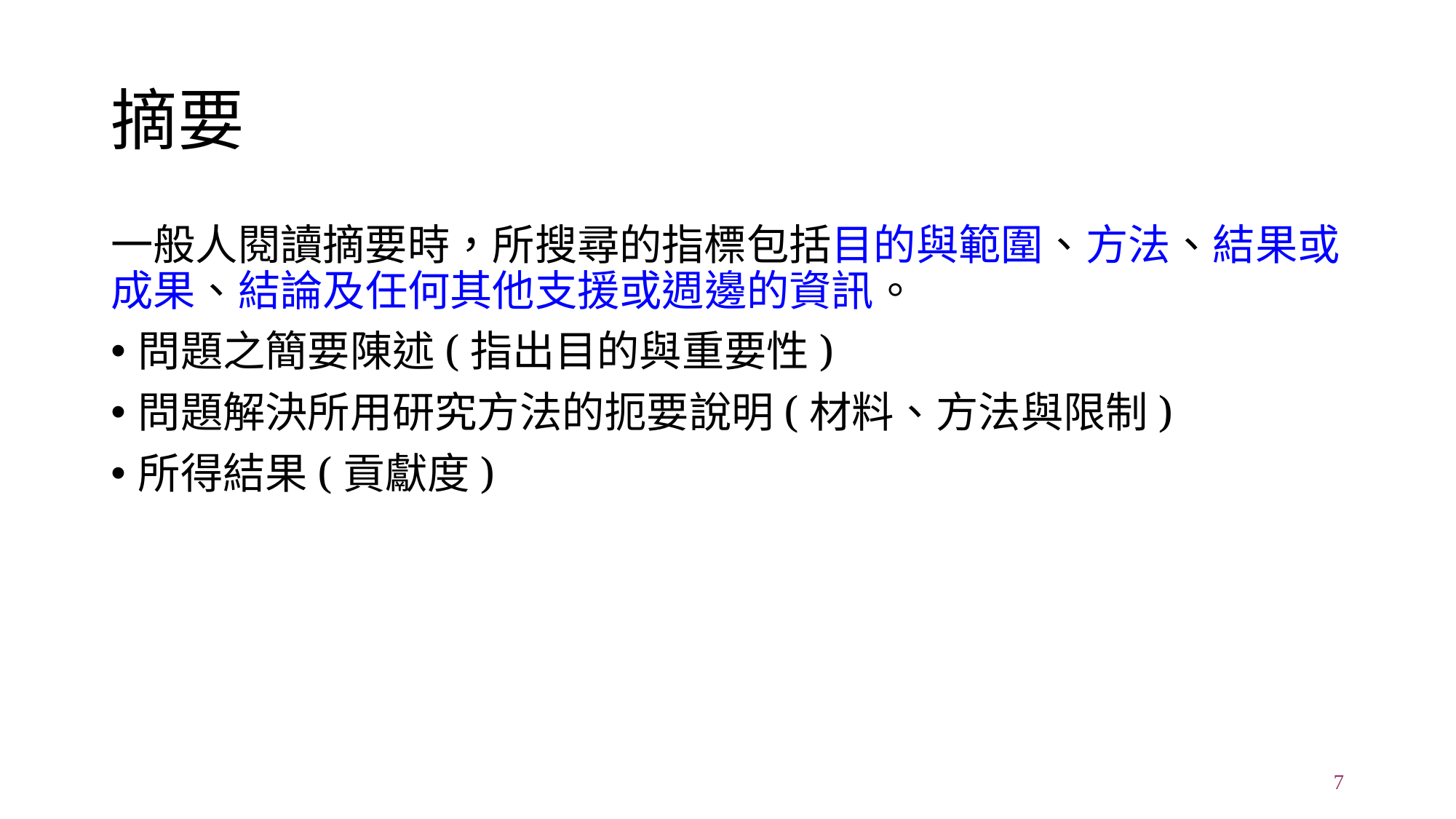

# 摘要
一般人閱讀摘要時，所搜尋的指標包括目的與範圍、方法、結果或成果、結論及任何其他支援或週邊的資訊。
問題之簡要陳述(指出目的與重要性)
問題解決所用研究方法的扼要說明(材料、方法與限制)
所得結果(貢獻度)
7